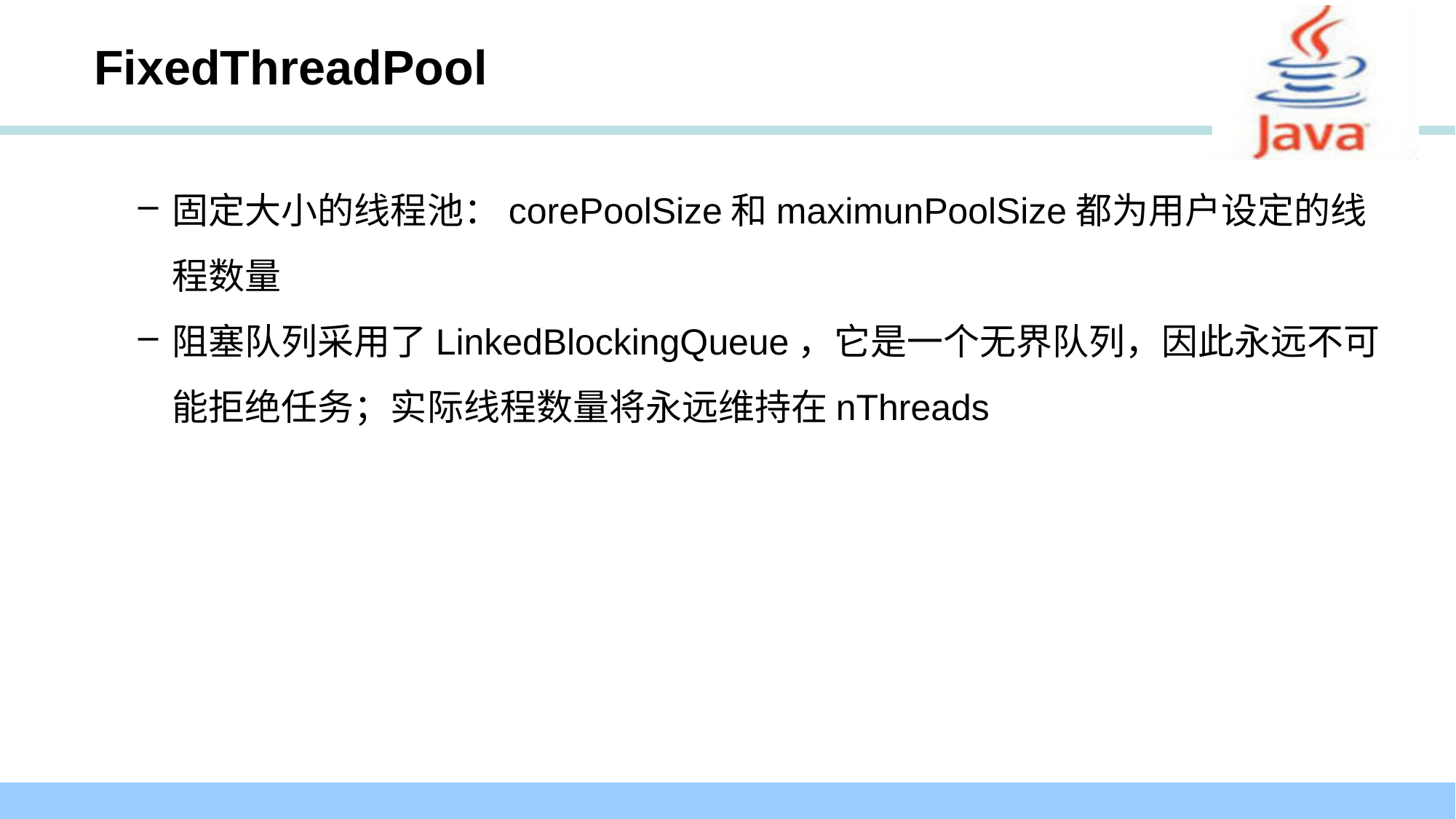

# FixedThreadPool
固定大小的线程池：corePoolSize和maximunPoolSize都为用户设定的线程数量
阻塞队列采用了LinkedBlockingQueue，它是一个无界队列，因此永远不可能拒绝任务；实际线程数量将永远维持在nThreads